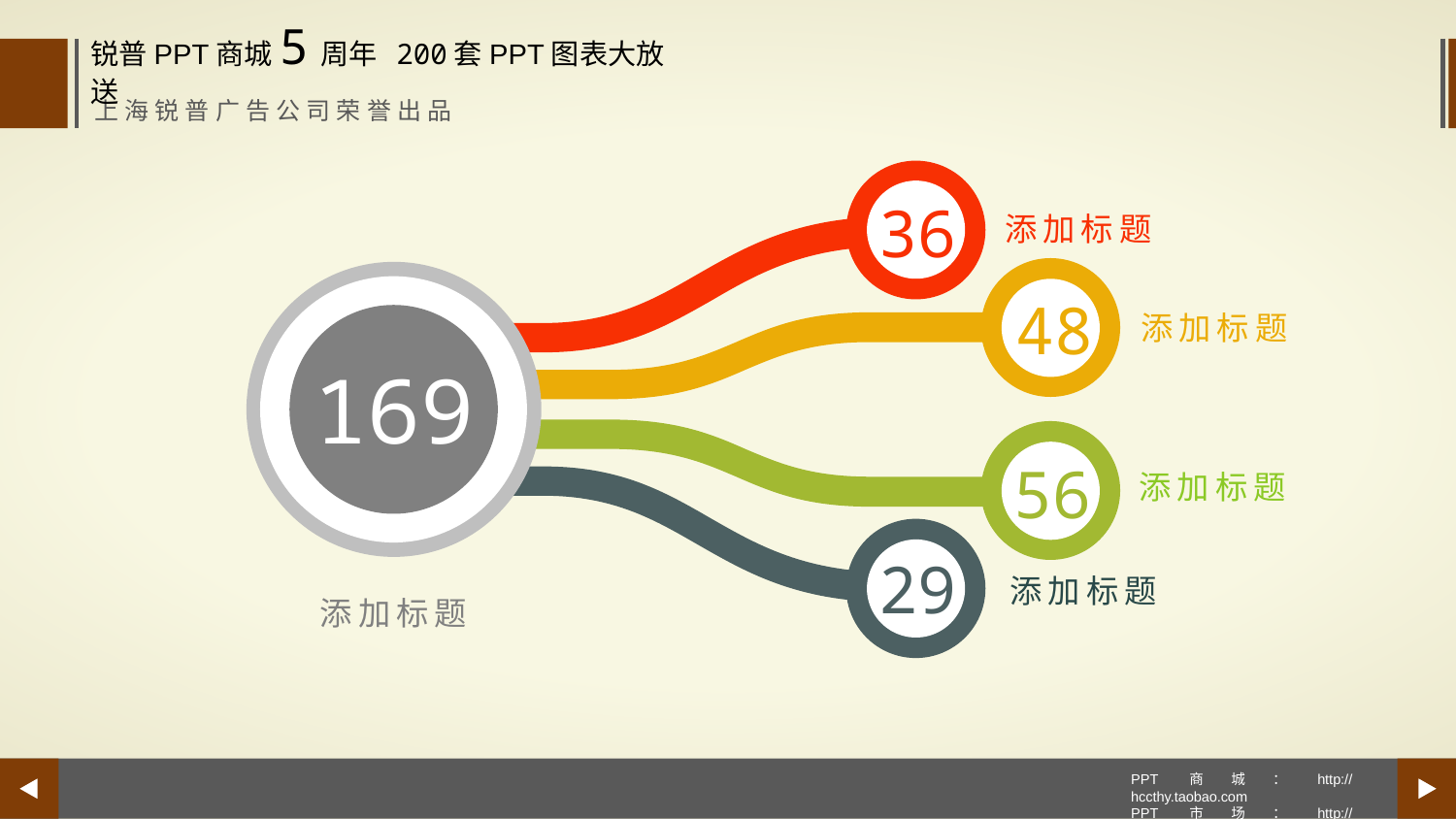

36
添加标题

48
添加标题

169

56
添加标题

29
添加标题
添加标题